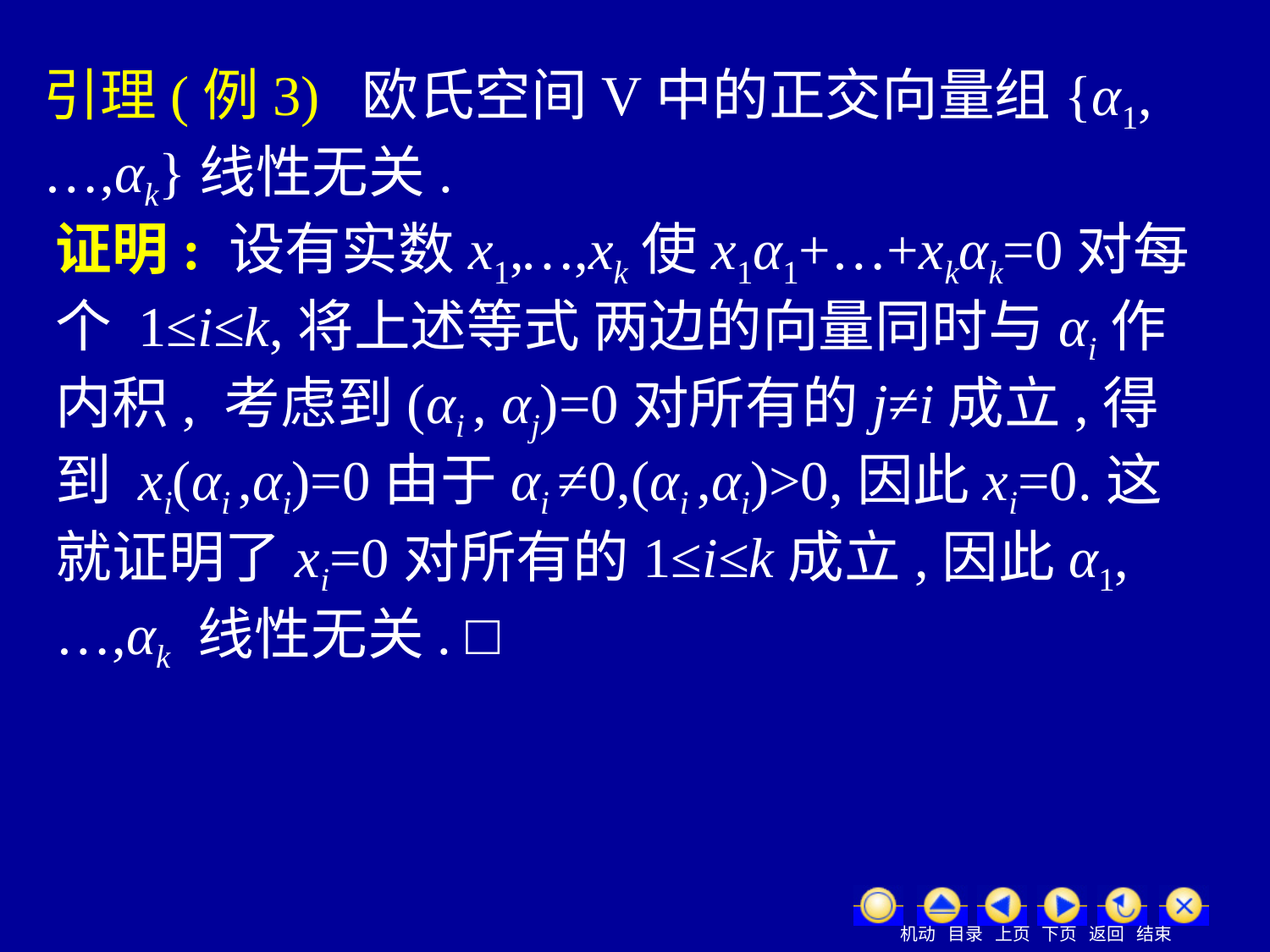

引理(例3)  欧氏空间V中的正交向量组{α1,…,αk}线性无关.
证明: 设有实数x1,…,xk使x1α1+…+xkαk=0对每个 1≤i≤k,将上述等式 两边的向量同时与αi作内积, 考虑到(αi , αj)=0对所有的j≠i成立,得到 xi(αi ,αi)=0由于αi ≠0,(αi ,αi)>0,因此xi=0.这就证明了xi=0对所有的1≤i≤k成立,因此α1,…,αk 线性无关. □